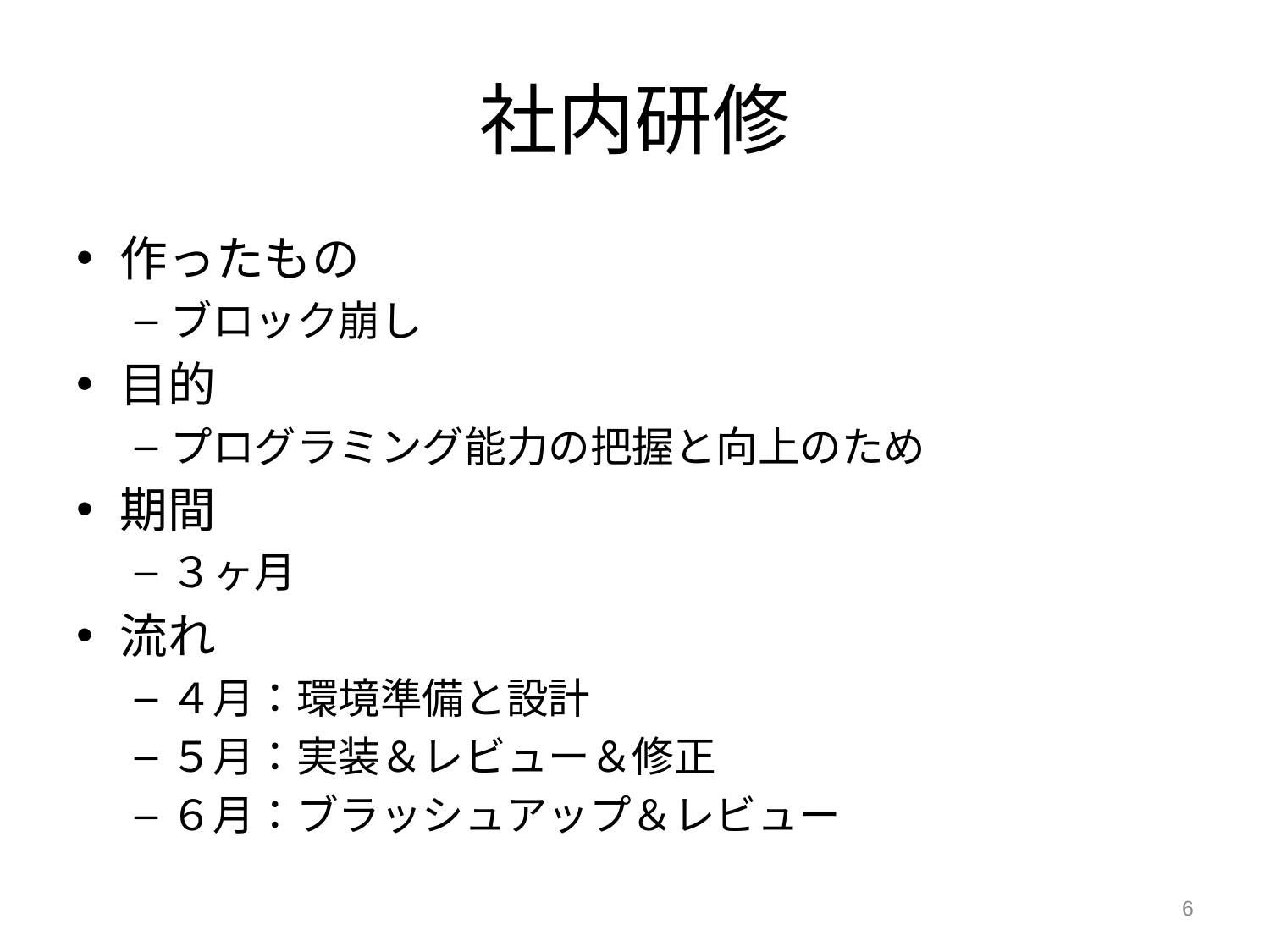

# 社内研修
作ったもの
ブロック崩し
目的
プログラミング能力の把握と向上のため
期間
３ヶ月
流れ
４月：環境準備と設計
５月：実装＆レビュー＆修正
６月：ブラッシュアップ＆レビュー
6